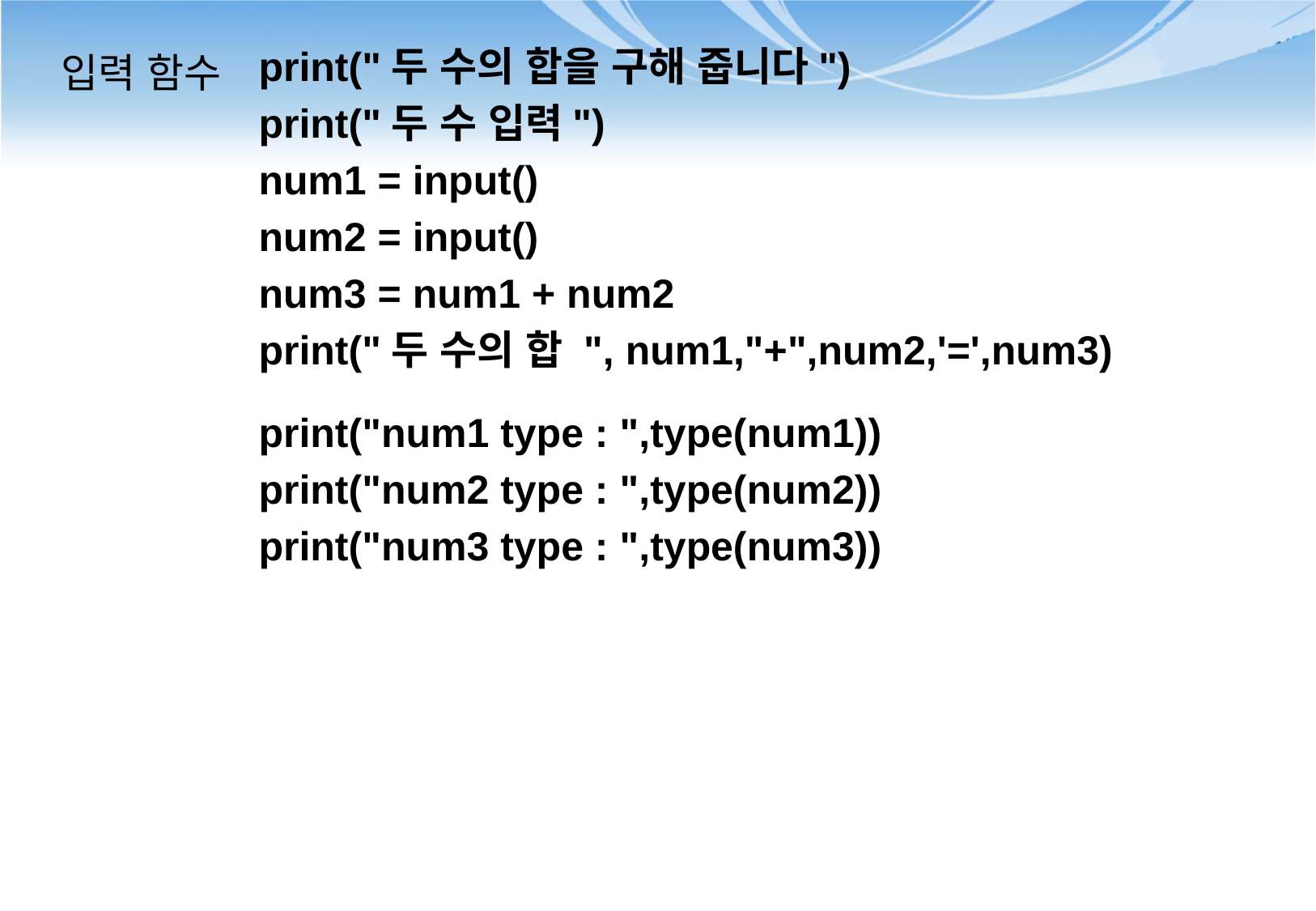

print("두 수의 합을 구해 줍니다")
print("두 수 입력")
num1 = input()
num2 = input()
num3 = num1 + num2
print("두 수의 합 ", num1,"+",num2,'=',num3)

print("num1 type : ",type(num1))
print("num2 type : ",type(num2))
print("num3 type : ",type(num3))
# 입력 함수